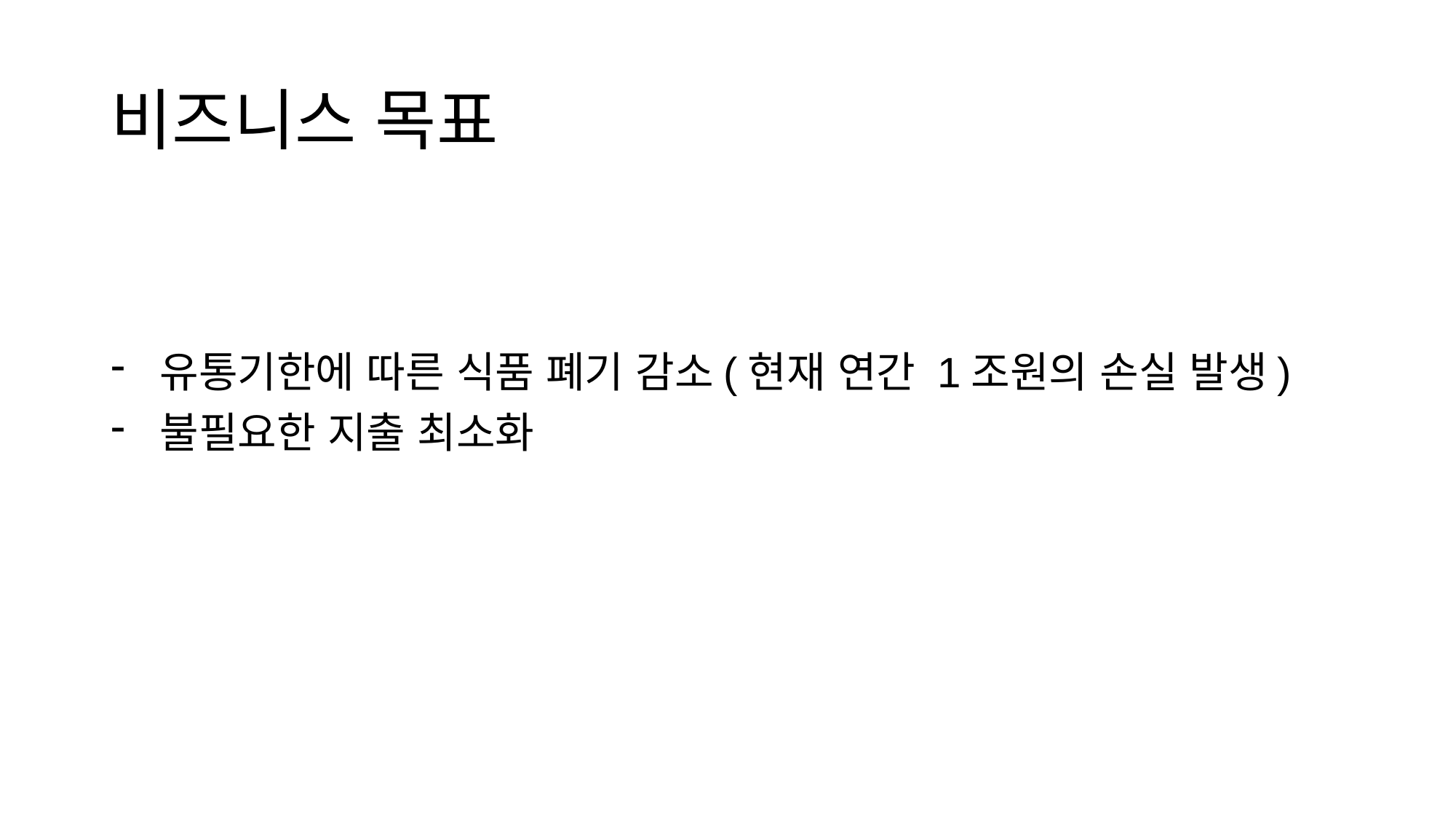

# 비즈니스 목표
 유통기한에 따른 식품 폐기 감소(현재 연간 1조원의 손실 발생)
 불필요한 지출 최소화